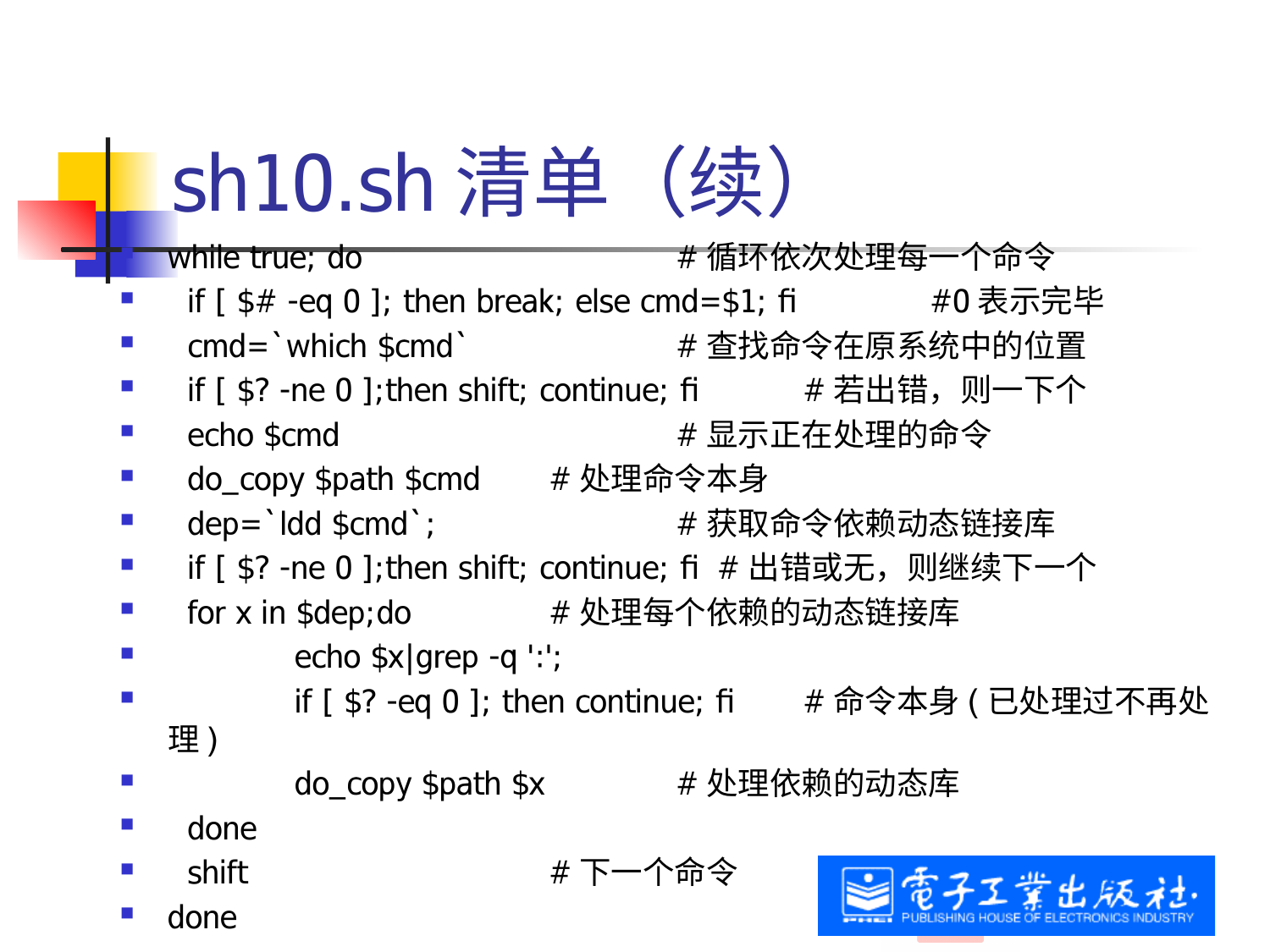

# sh10.sh清单（续）
while true; do 			#循环依次处理每一个命令
  if [ $# -eq 0 ]; then break; else cmd=$1; fi 	#0表示完毕
  cmd=`which $cmd` 		#查找命令在原系统中的位置
  if [ $? -ne 0 ];then shift; continue; fi 	#若出错，则一下个
  echo $cmd 			#显示正在处理的命令
  do_copy $path $cmd 	#处理命令本身
  dep=`ldd $cmd`; 		#获取命令依赖动态链接库
  if [ $? -ne 0 ];then shift; continue; fi  #出错或无，则继续下一个
  for x in $dep;do 		#处理每个依赖的动态链接库
	echo $x|grep -q ':';
	if [ $? -eq 0 ]; then continue; fi 	#命令本身(已处理过不再处理)
	do_copy $path $x 	#处理依赖的动态库
  done
  shift 			#下一个命令
done